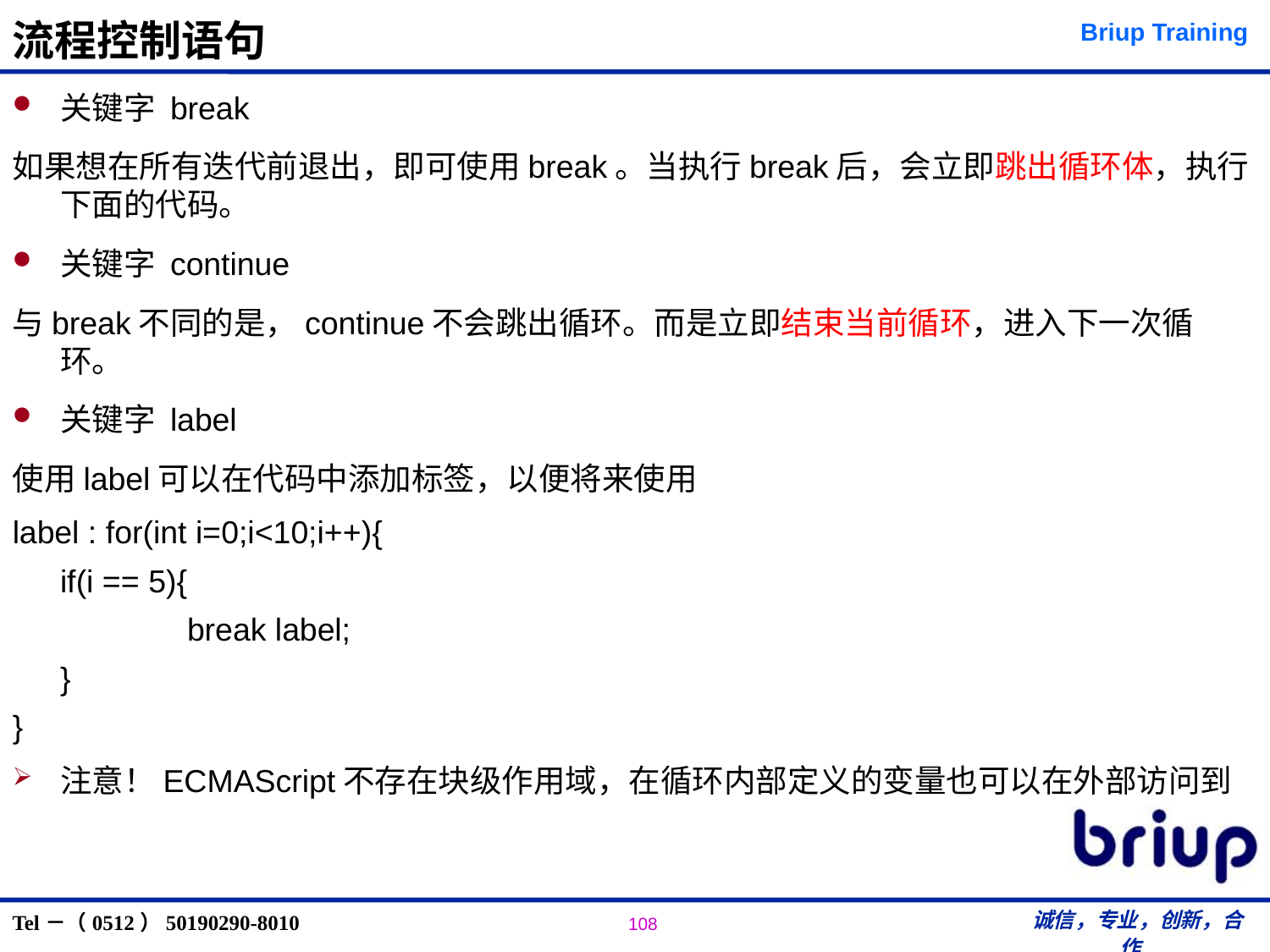

# 流程控制语句
关键字 break
如果想在所有迭代前退出，即可使用break。当执行break后，会立即跳出循环体，执行下面的代码。
关键字 continue
与break不同的是，continue不会跳出循环。而是立即结束当前循环，进入下一次循环。
关键字 label
使用label可以在代码中添加标签，以便将来使用
label : for(int i=0;i<10;i++){
	if(i == 5){
		break label;
	}
}
注意！ECMAScript不存在块级作用域，在循环内部定义的变量也可以在外部访问到